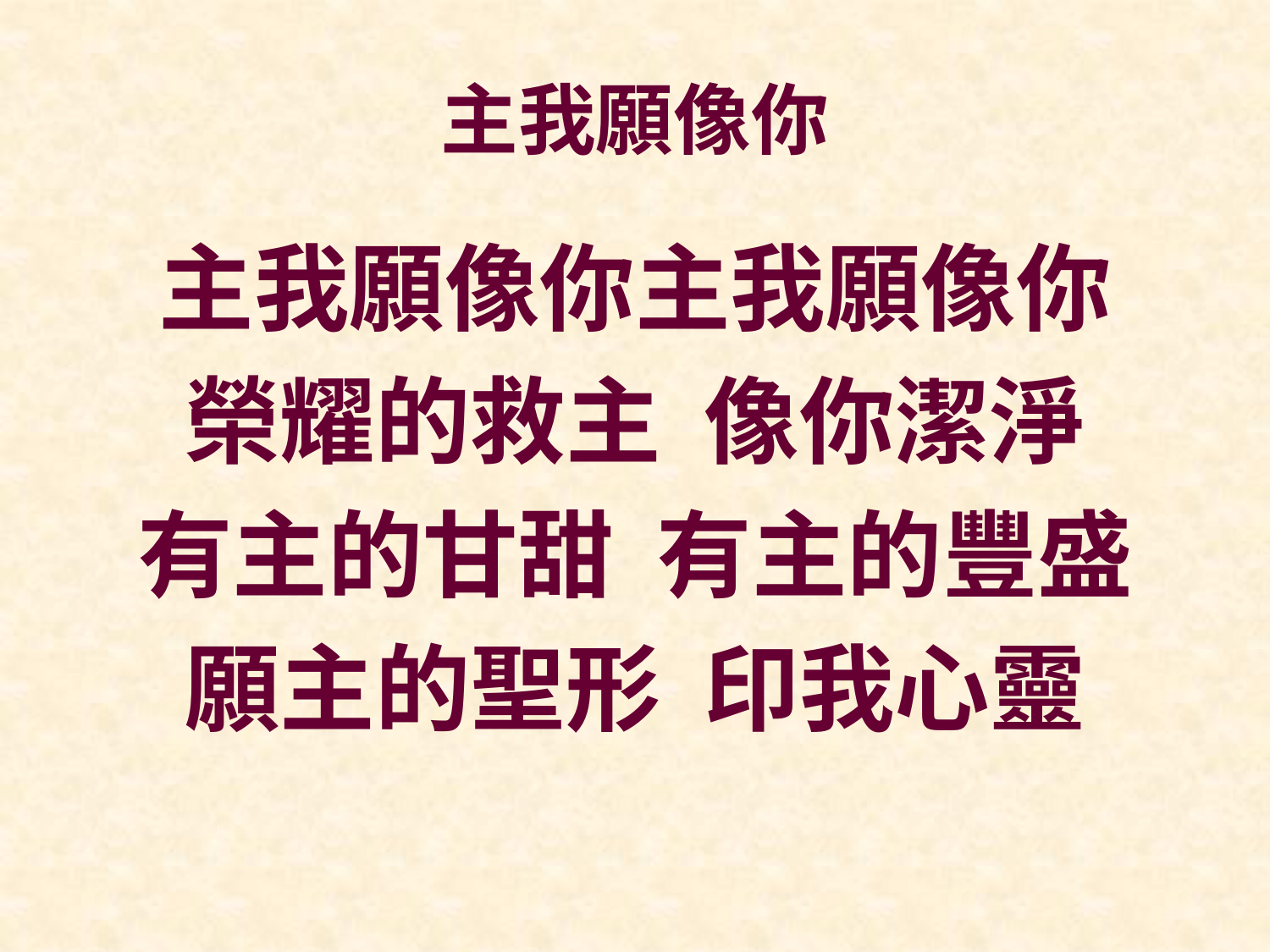

# 主我願像你
主我願像你主我願像你
榮耀的救主  像你潔淨
有主的甘甜  有主的豐盛
願主的聖形  印我心靈